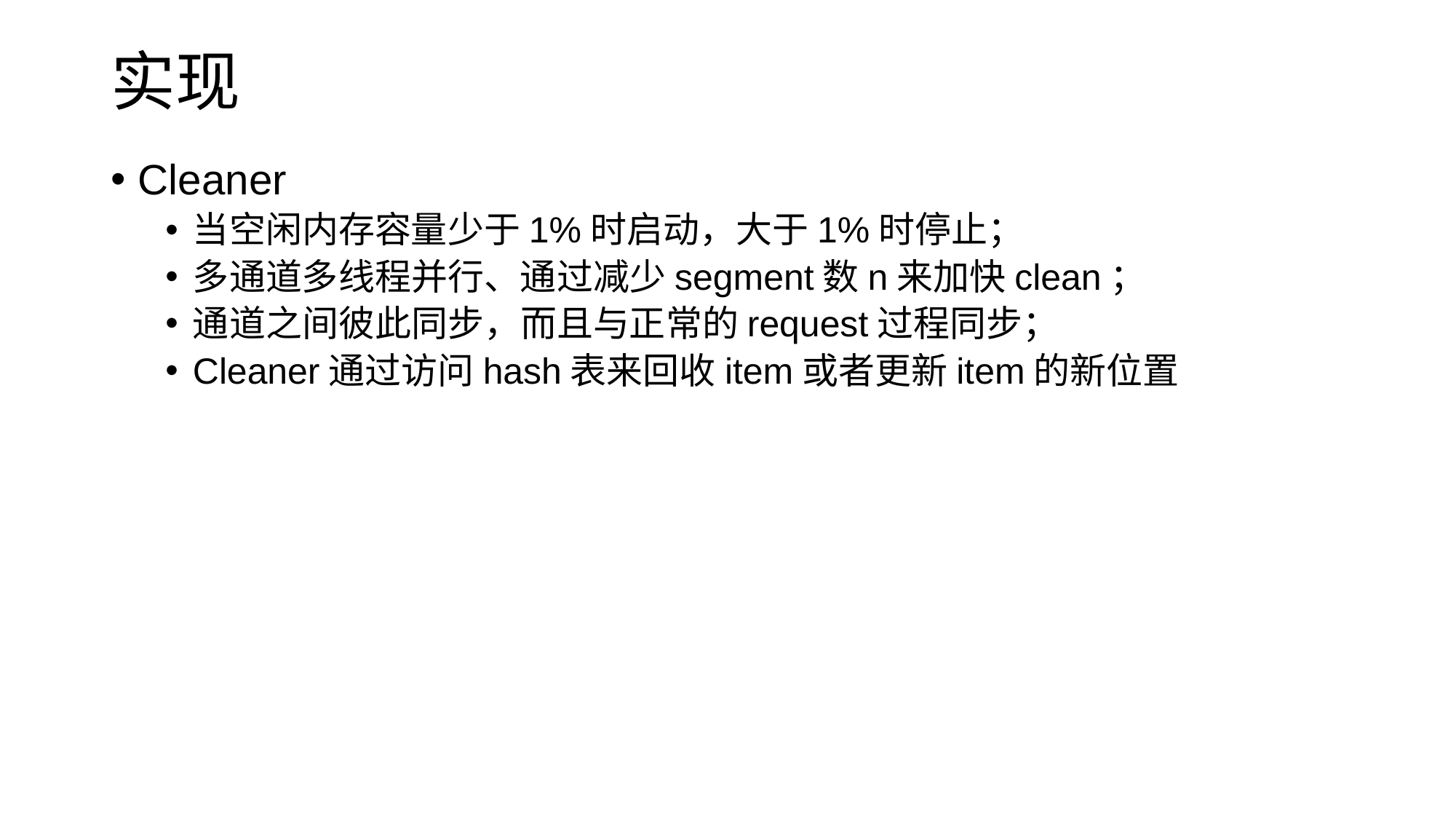

# 实现
Cleaner
当空闲内存容量少于1%时启动，大于1%时停止；
多通道多线程并行、通过减少segment数n来加快clean；
通道之间彼此同步，而且与正常的request过程同步；
Cleaner通过访问hash表来回收item或者更新item的新位置